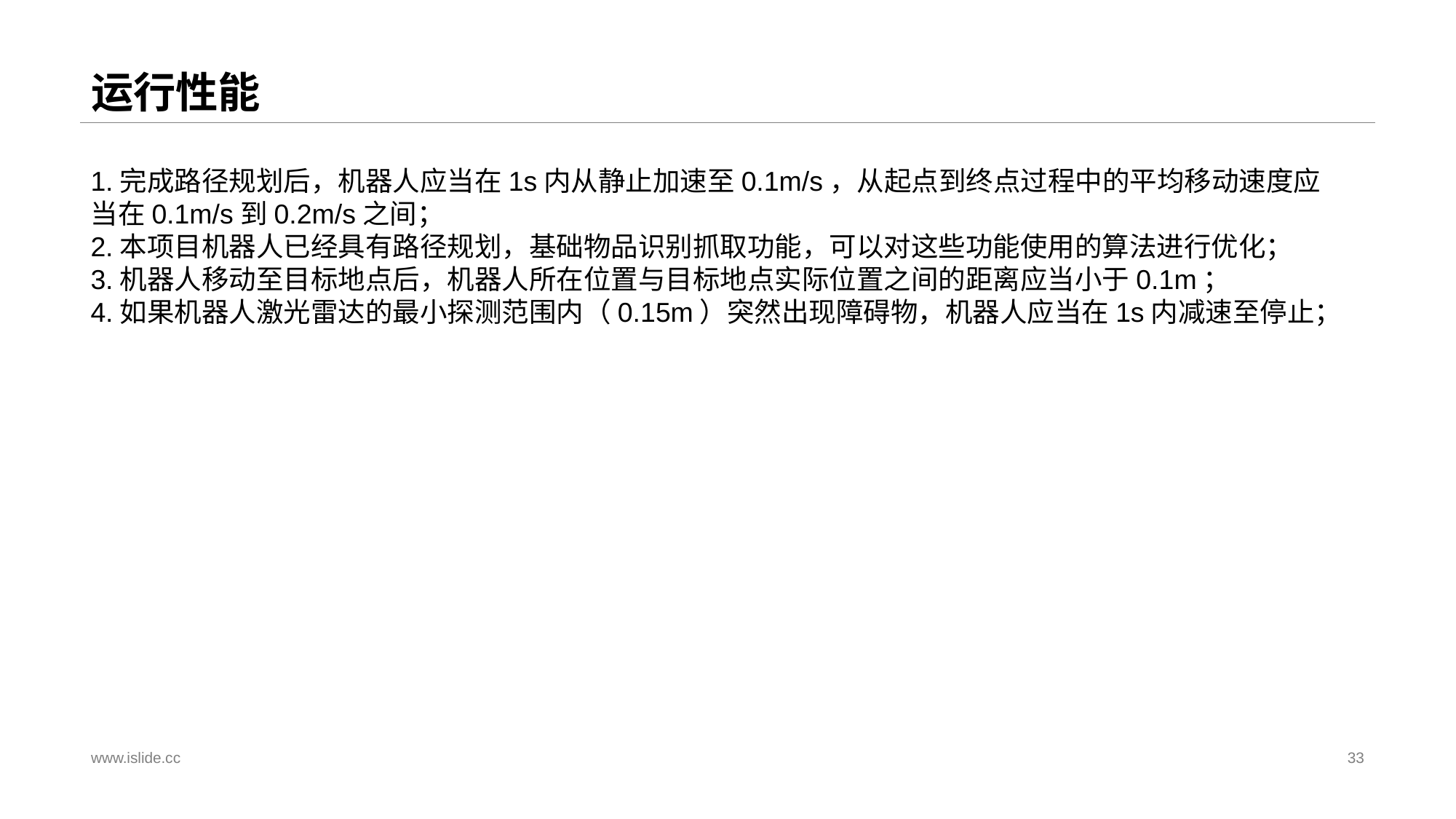

# 运行性能
1.完成路径规划后，机器人应当在1s内从静止加速至0.1m/s，从起点到终点过程中的平均移动速度应当在0.1m/s到0.2m/s之间；
2.本项目机器人已经具有路径规划，基础物品识别抓取功能，可以对这些功能使用的算法进行优化；
3.机器人移动至目标地点后，机器人所在位置与目标地点实际位置之间的距离应当小于0.1m；
4.如果机器人激光雷达的最小探测范围内（0.15m）突然出现障碍物，机器人应当在1s内减速至停止；

www.islide.cc
33